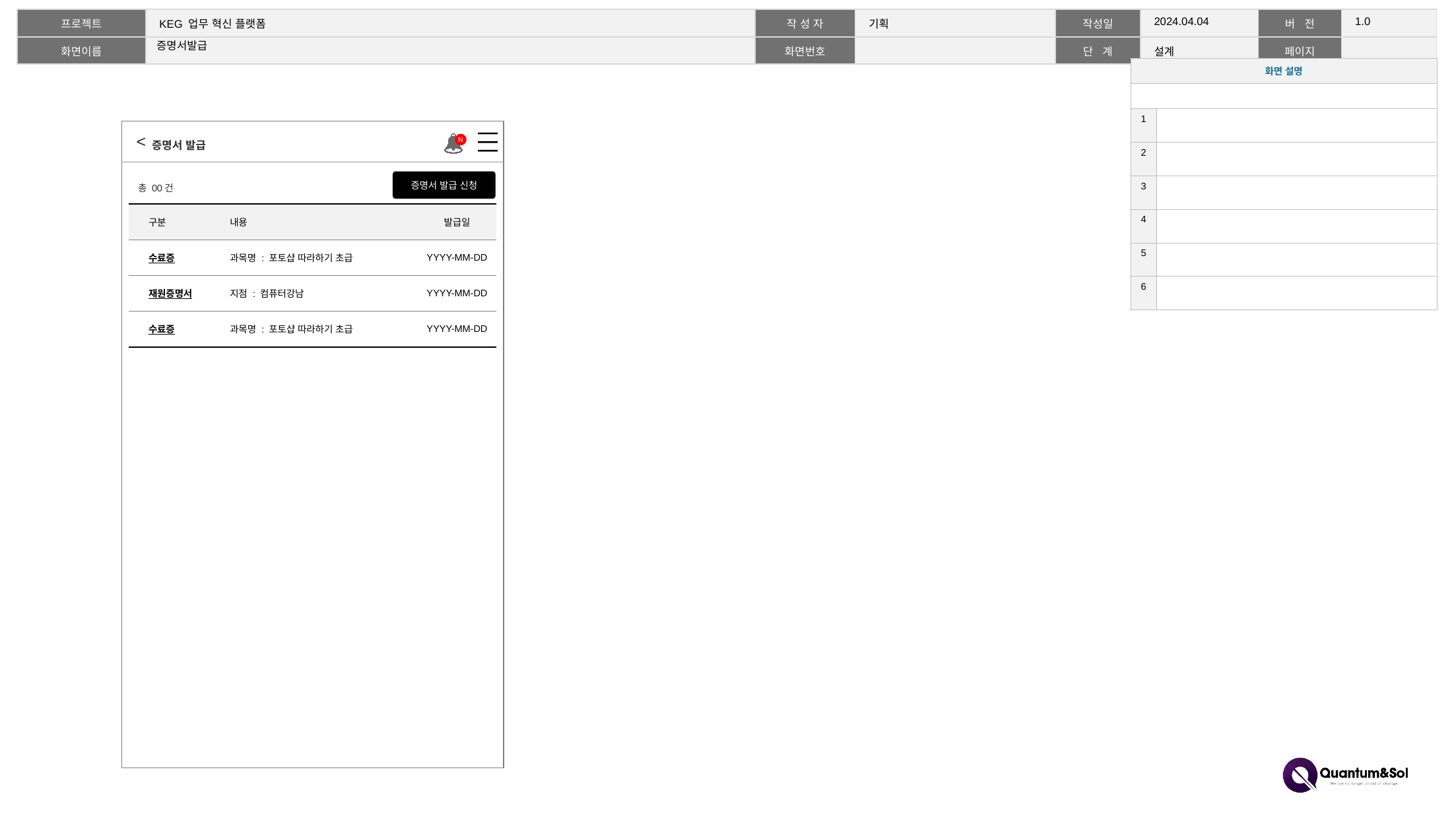

# 증명서발급
| 화면 설명 |  |
| --- | --- |
|  |  |
| 1 |  |
| 2 |  |
| 3 |  |
| 4 |  |
| 5 |  |
| 6 |  |
증명서 발급
증명서 발급 신청
총 00건
|  | 구분 | 내용 | 발급일 |
| --- | --- | --- | --- |
|  | 수료증 | 과목명 : 포토샵 따라하기 초급 | YYYY-MM-DD |
|  | 재원증명서 | 지점 : 컴퓨터강남 | YYYY-MM-DD |
|  | 수료증 | 과목명 : 포토샵 따라하기 초급 | YYYY-MM-DD |